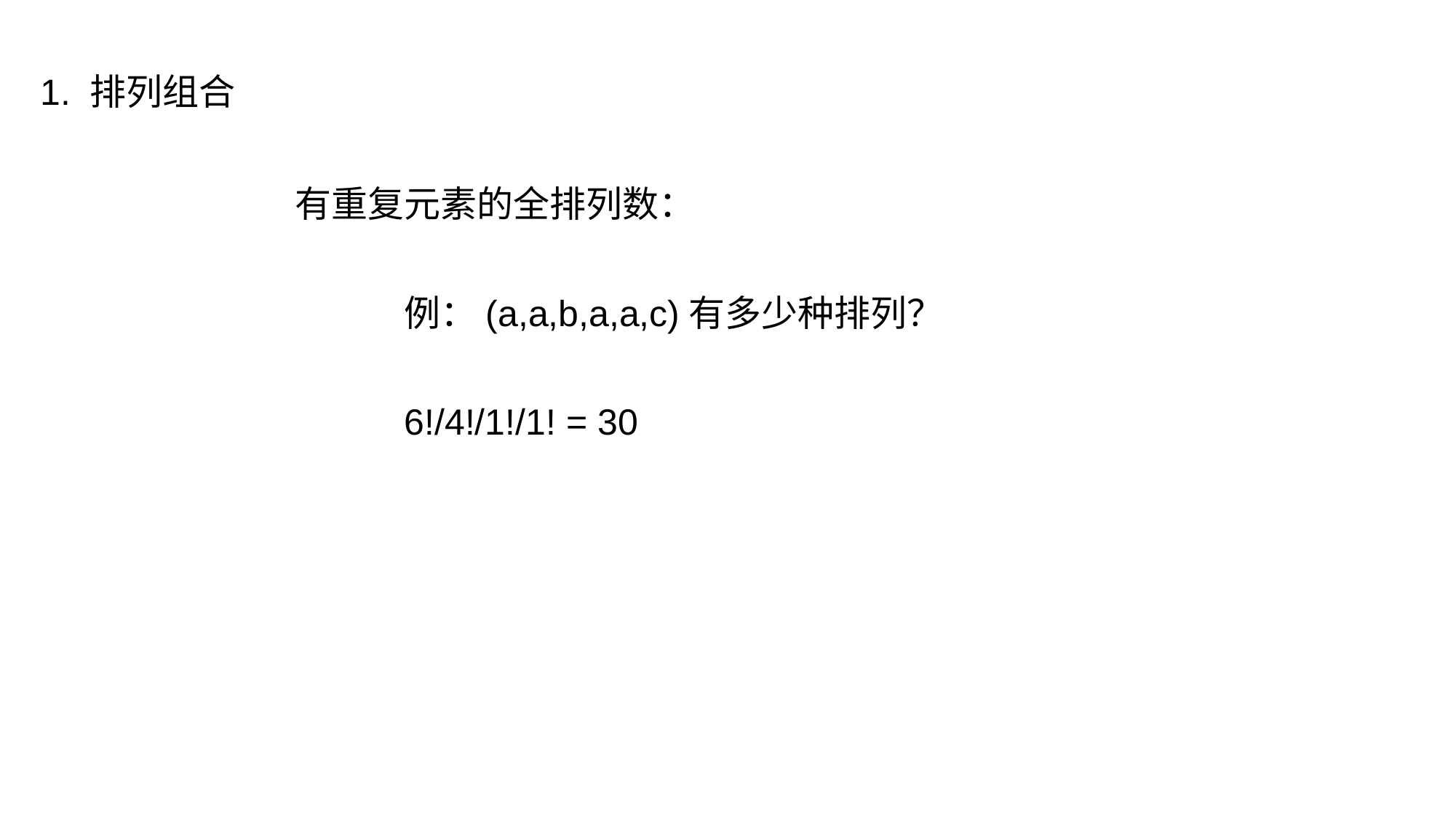

1. 排列组合

有重复元素的全排列数：

	例：(a,a,b,a,a,c)有多少种排列？

	6!/4!/1!/1! = 30